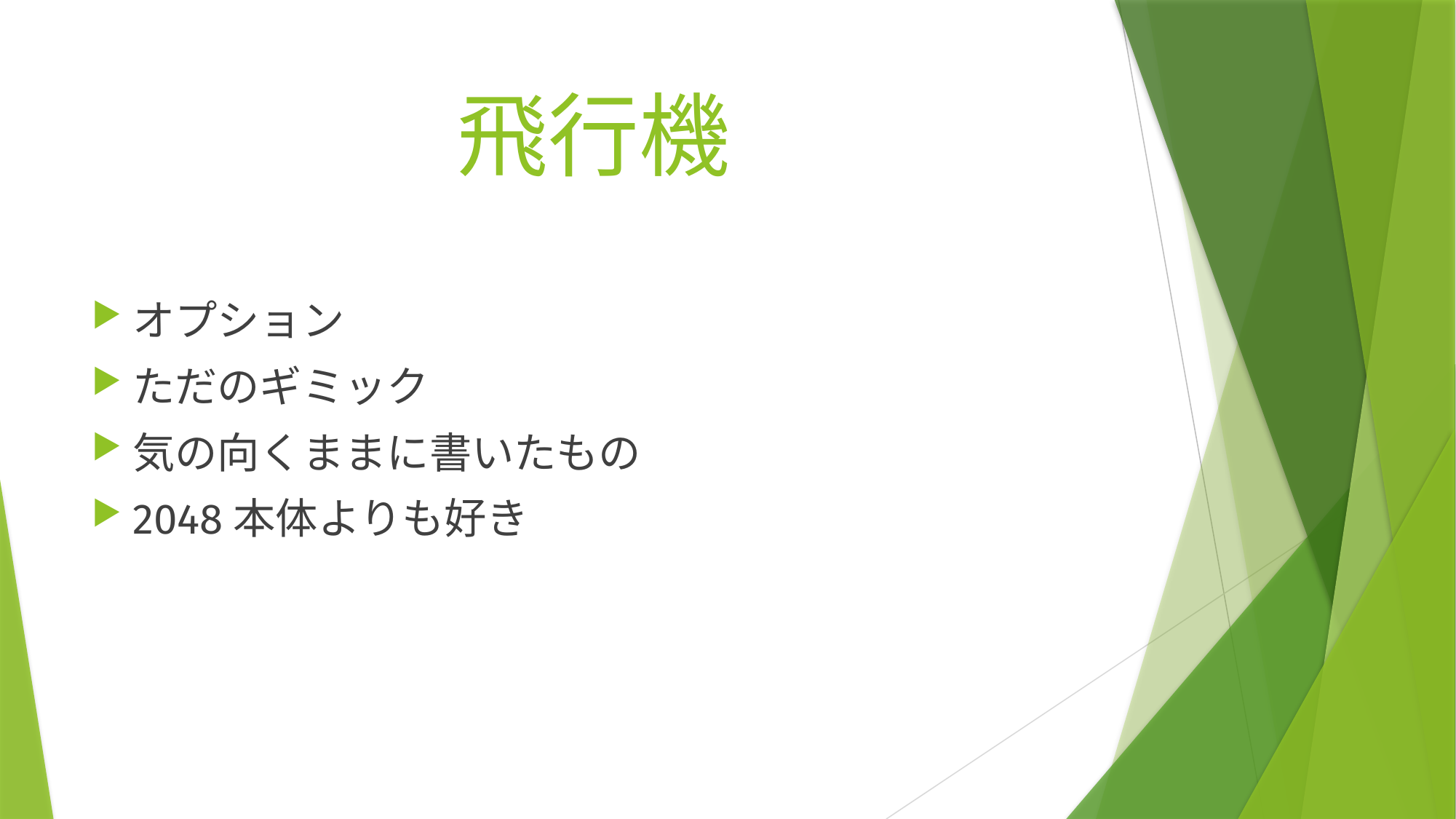

# 飛行機
オプション
ただのギミック
気の向くままに書いたもの
2048本体よりも好き